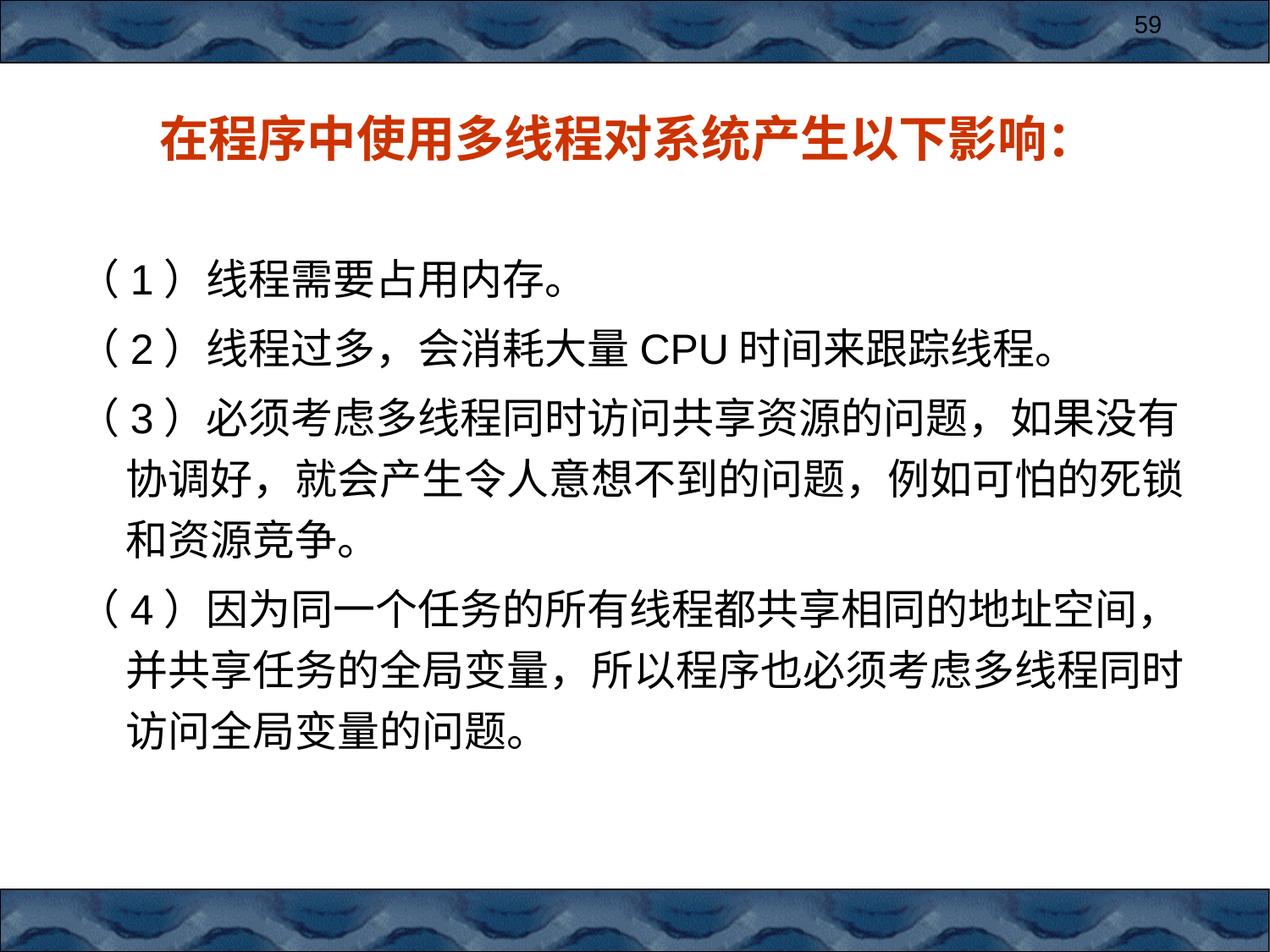

59
# 在程序中使用多线程对系统产生以下影响：
（1）线程需要占用内存。
（2）线程过多，会消耗大量CPU时间来跟踪线程。
（3）必须考虑多线程同时访问共享资源的问题，如果没有协调好，就会产生令人意想不到的问题，例如可怕的死锁和资源竞争。
（4）因为同一个任务的所有线程都共享相同的地址空间，并共享任务的全局变量，所以程序也必须考虑多线程同时访问全局变量的问题。